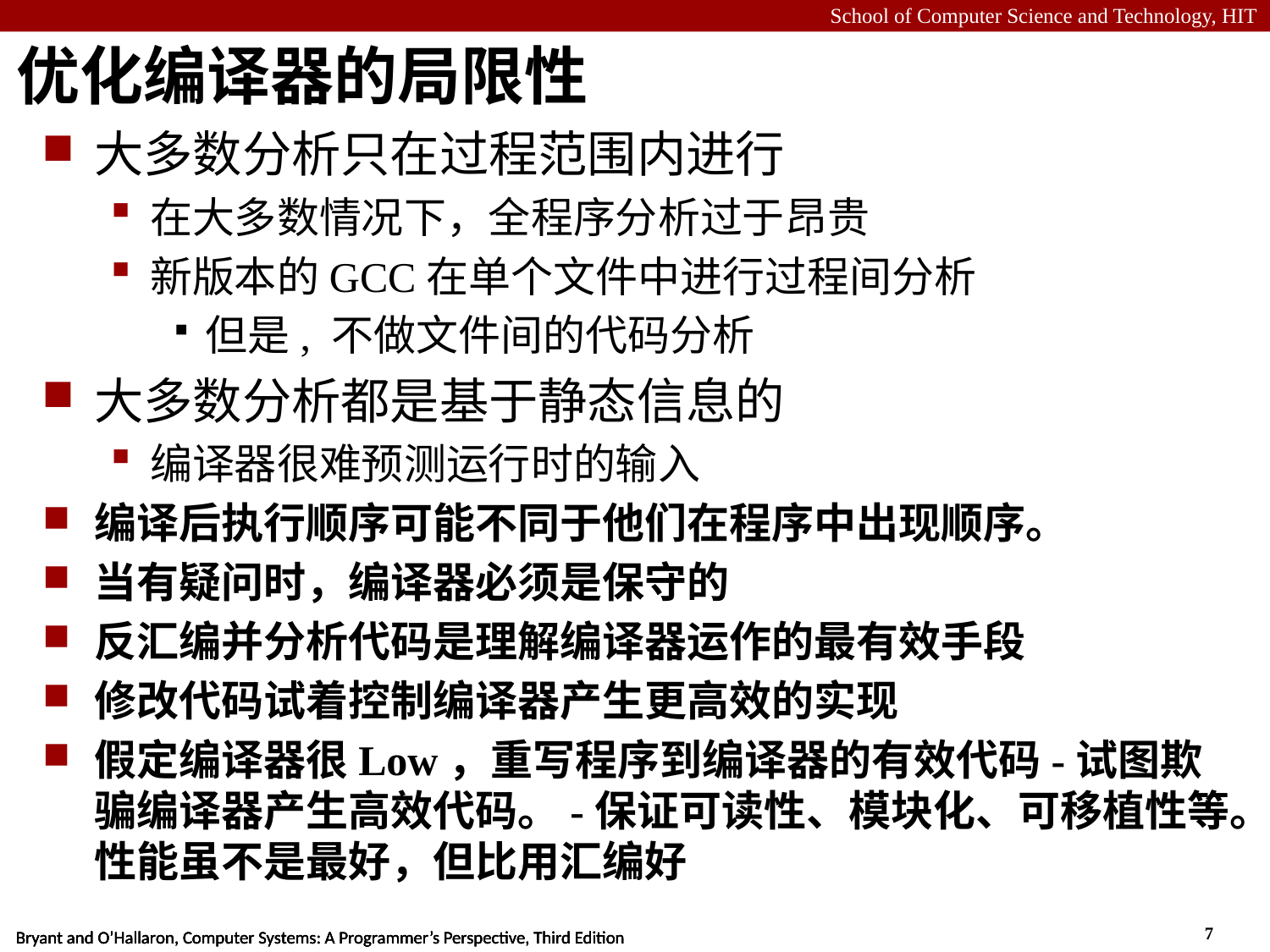

# 优化编译器的局限性
大多数分析只在过程范围内进行
在大多数情况下，全程序分析过于昂贵
新版本的GCC在单个文件中进行过程间分析
但是, 不做文件间的代码分析
大多数分析都是基于静态信息的
编译器很难预测运行时的输入
编译后执行顺序可能不同于他们在程序中出现顺序。
当有疑问时，编译器必须是保守的
反汇编并分析代码是理解编译器运作的最有效手段
修改代码试着控制编译器产生更高效的实现
假定编译器很Low，重写程序到编译器的有效代码-试图欺骗编译器产生高效代码。-保证可读性、模块化、可移植性等。性能虽不是最好，但比用汇编好